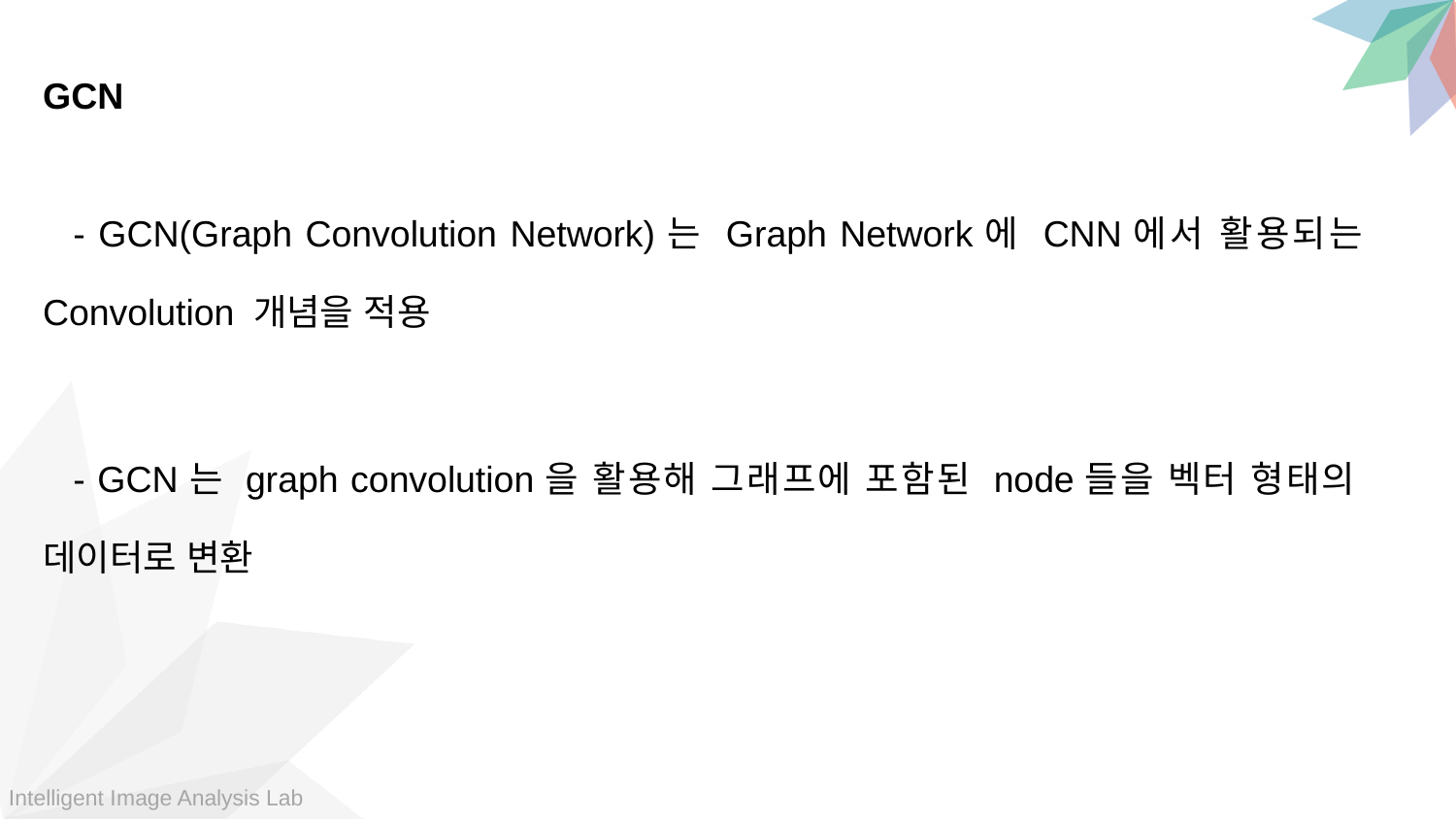

GCN
- GCN(Graph Convolution Network)는 Graph Network에 CNN에서 활용되는
Convolution 개념을 적용
- GCN는 graph convolution을 활용해 그래프에 포함된 node들을 벡터 형태의 데이터로 변환